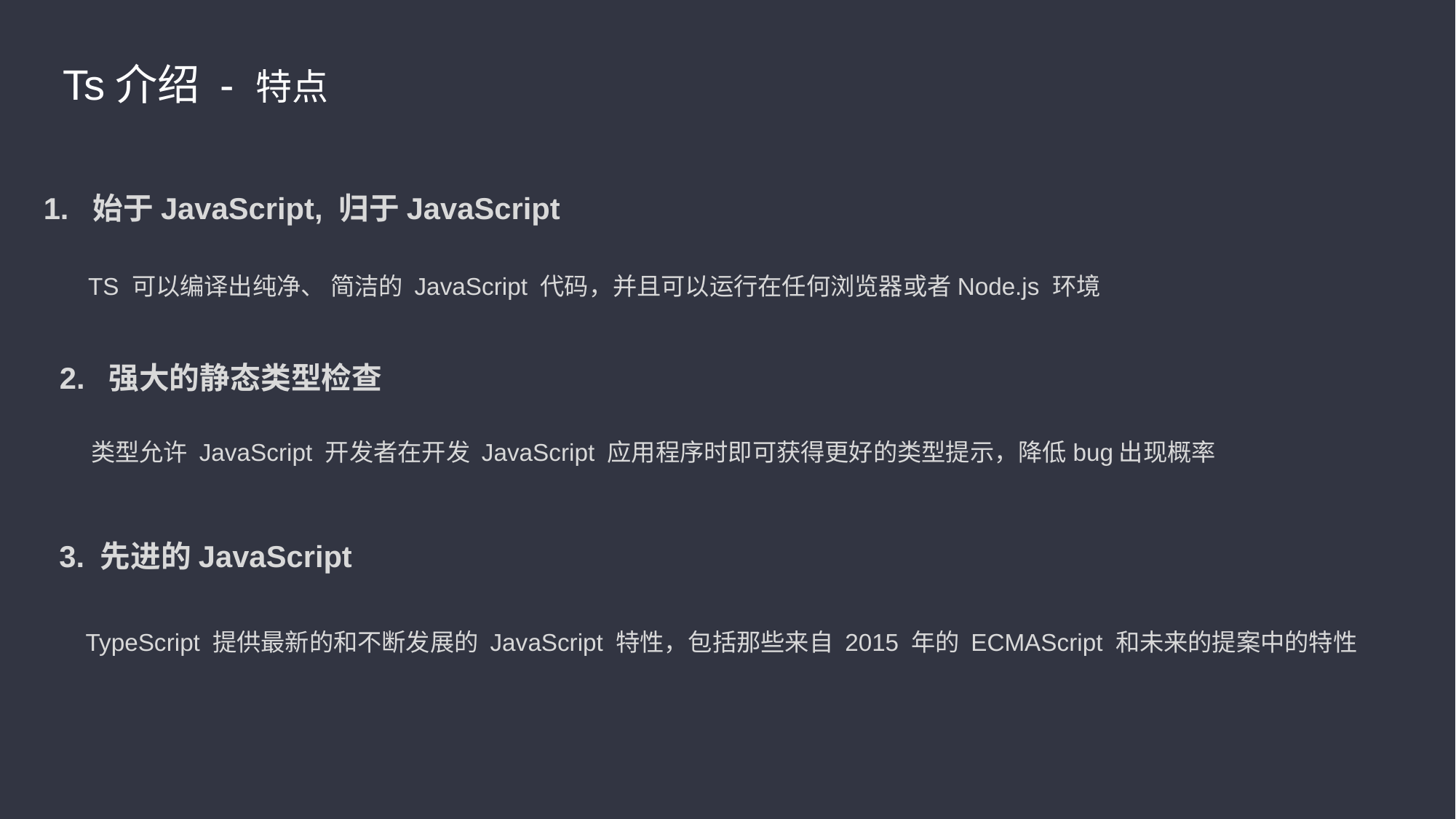

Ts介绍 - 特点
1.  始于JavaScript, 归于JavaScript
  TS 可以编译出纯净、 简洁的 JavaScript 代码，并且可以运行在任何浏览器或者Node.js 环境
2.  强大的静态类型检查
  类型允许 JavaScript 开发者在开发 JavaScript 应用程序时即可获得更好的类型提示，降低bug出现概率
3. 先进的JavaScript
  TypeScript 提供最新的和不断发展的 JavaScript 特性，包括那些来自 2015 年的 ECMAScript 和未来的提案中的特性